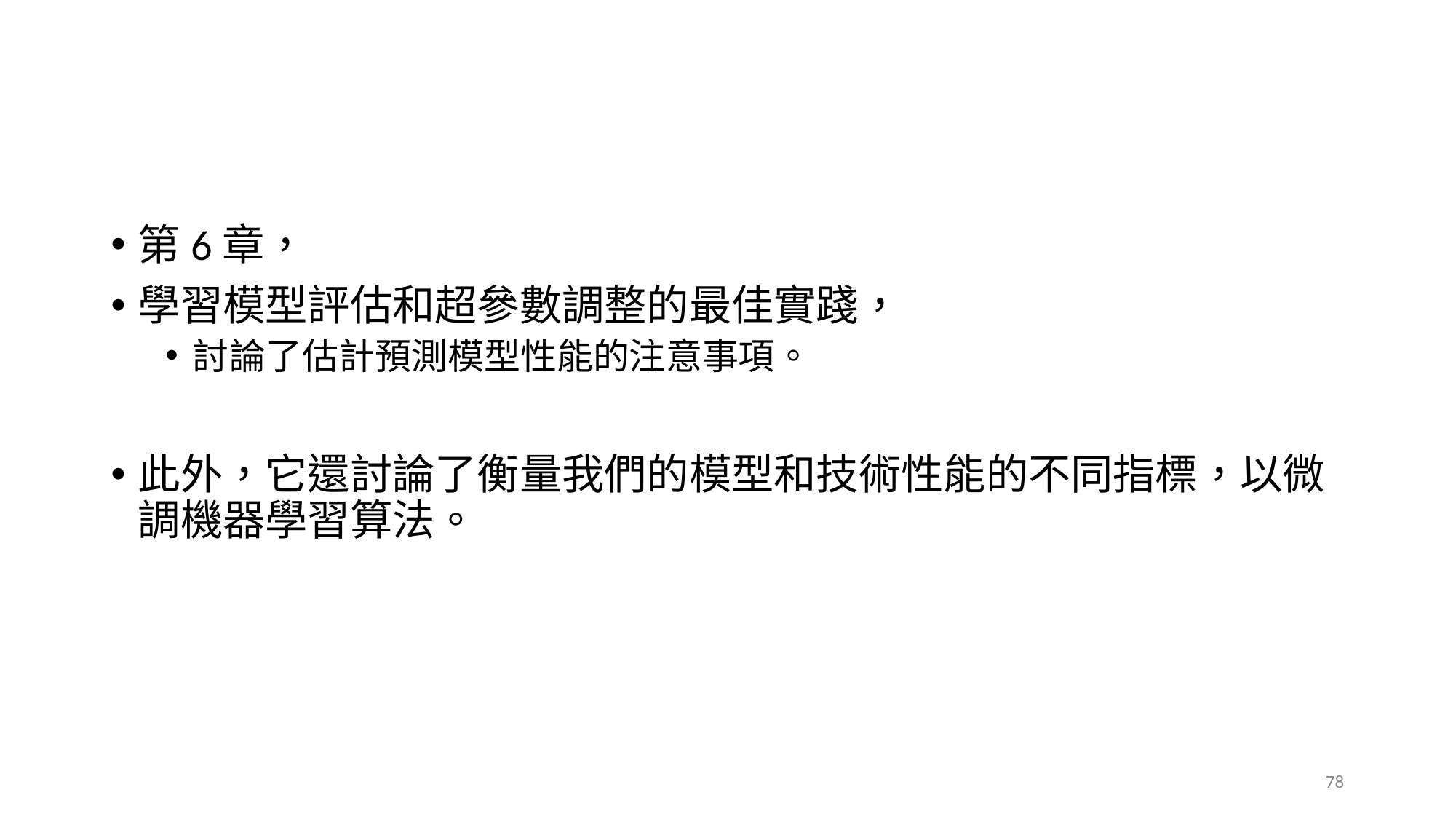

#
第6章，
學習模型評估和超參數調整的最佳實踐，
討論了估計預測模型性能的注意事項。

此外，它還討論了衡量我們的模型和技術性能的不同指標，以微調機器學習算法。
78